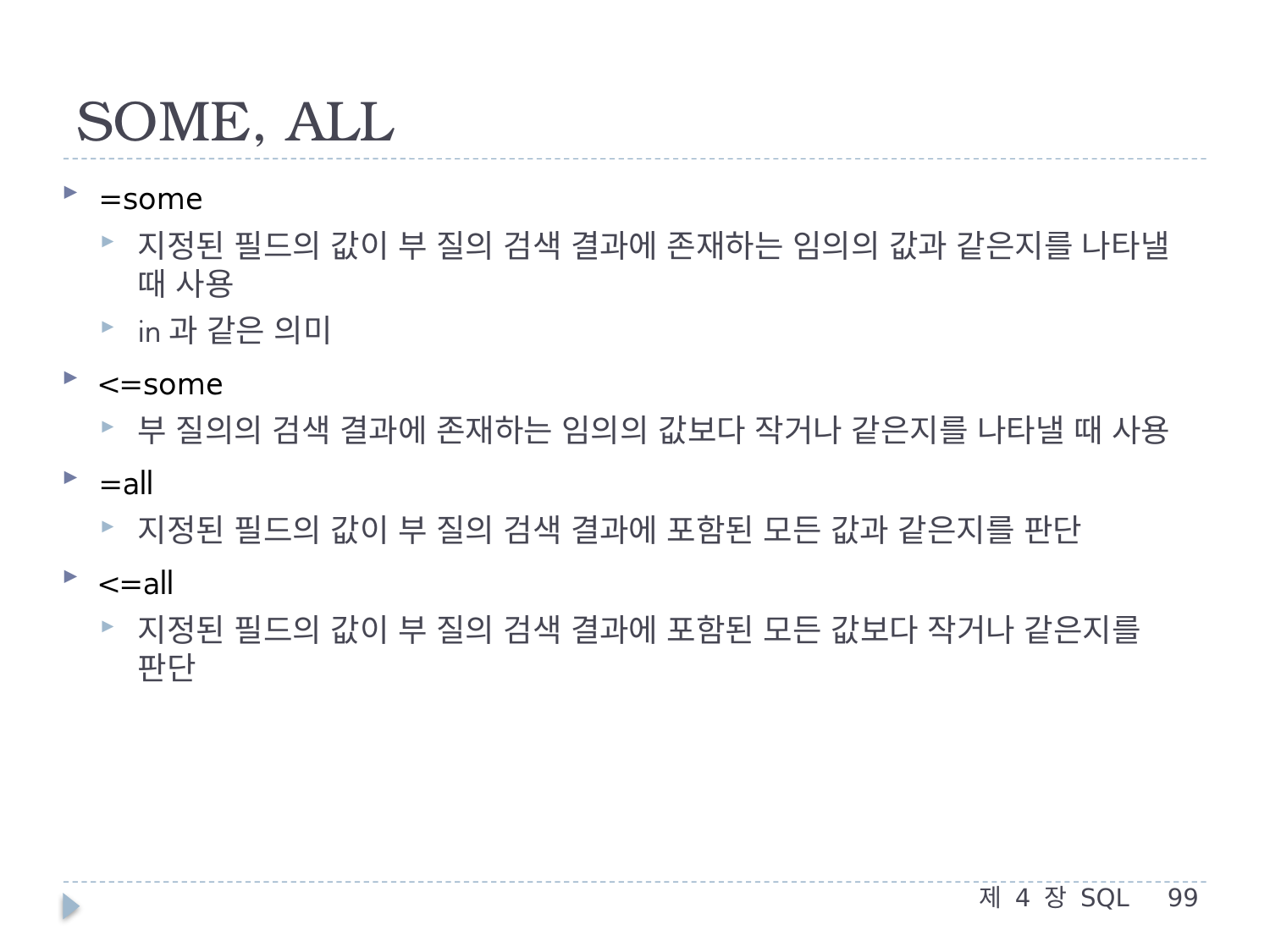

# SOME, ALL
=some
지정된 필드의 값이 부 질의 검색 결과에 존재하는 임의의 값과 같은지를 나타낼 때 사용
in과 같은 의미
<=some
부 질의의 검색 결과에 존재하는 임의의 값보다 작거나 같은지를 나타낼 때 사용
=all
지정된 필드의 값이 부 질의 검색 결과에 포함된 모든 값과 같은지를 판단
<=all
지정된 필드의 값이 부 질의 검색 결과에 포함된 모든 값보다 작거나 같은지를 판단

제 4 장 SQL
99